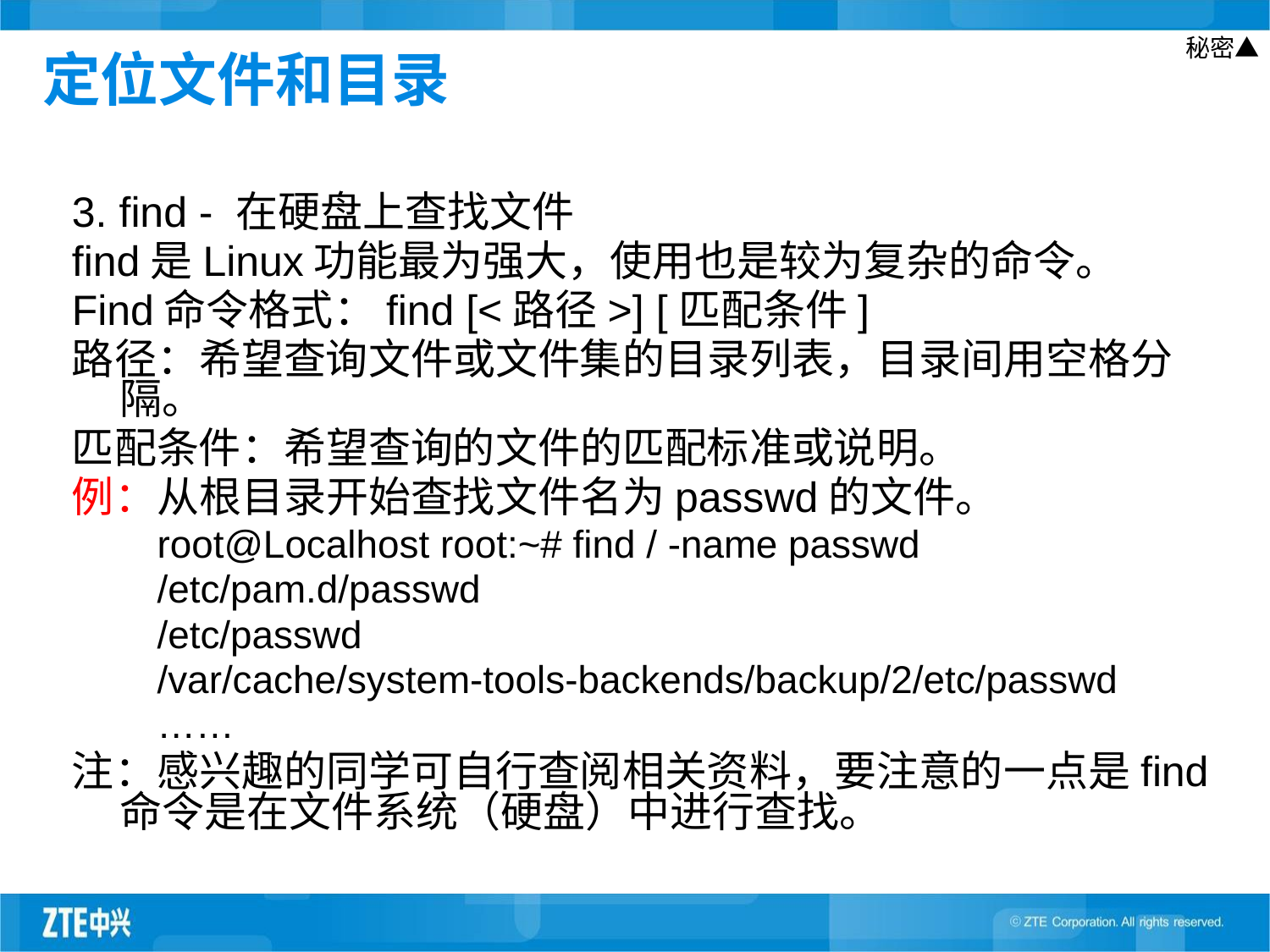

# 定位文件和目录
3. find - 在硬盘上查找文件
find是Linux功能最为强大，使用也是较为复杂的命令。
Find命令格式：find [<路径>] [匹配条件]
路径：希望查询文件或文件集的目录列表，目录间用空格分隔。
匹配条件：希望查询的文件的匹配标准或说明。
例：从根目录开始查找文件名为passwd的文件。
  root@Localhost root:~# find / -name passwd
  /etc/pam.d/passwd
  /etc/passwd
  /var/cache/system-tools-backends/backup/2/etc/passwd
  ……
注：感兴趣的同学可自行查阅相关资料，要注意的一点是find命令是在文件系统（硬盘）中进行查找。